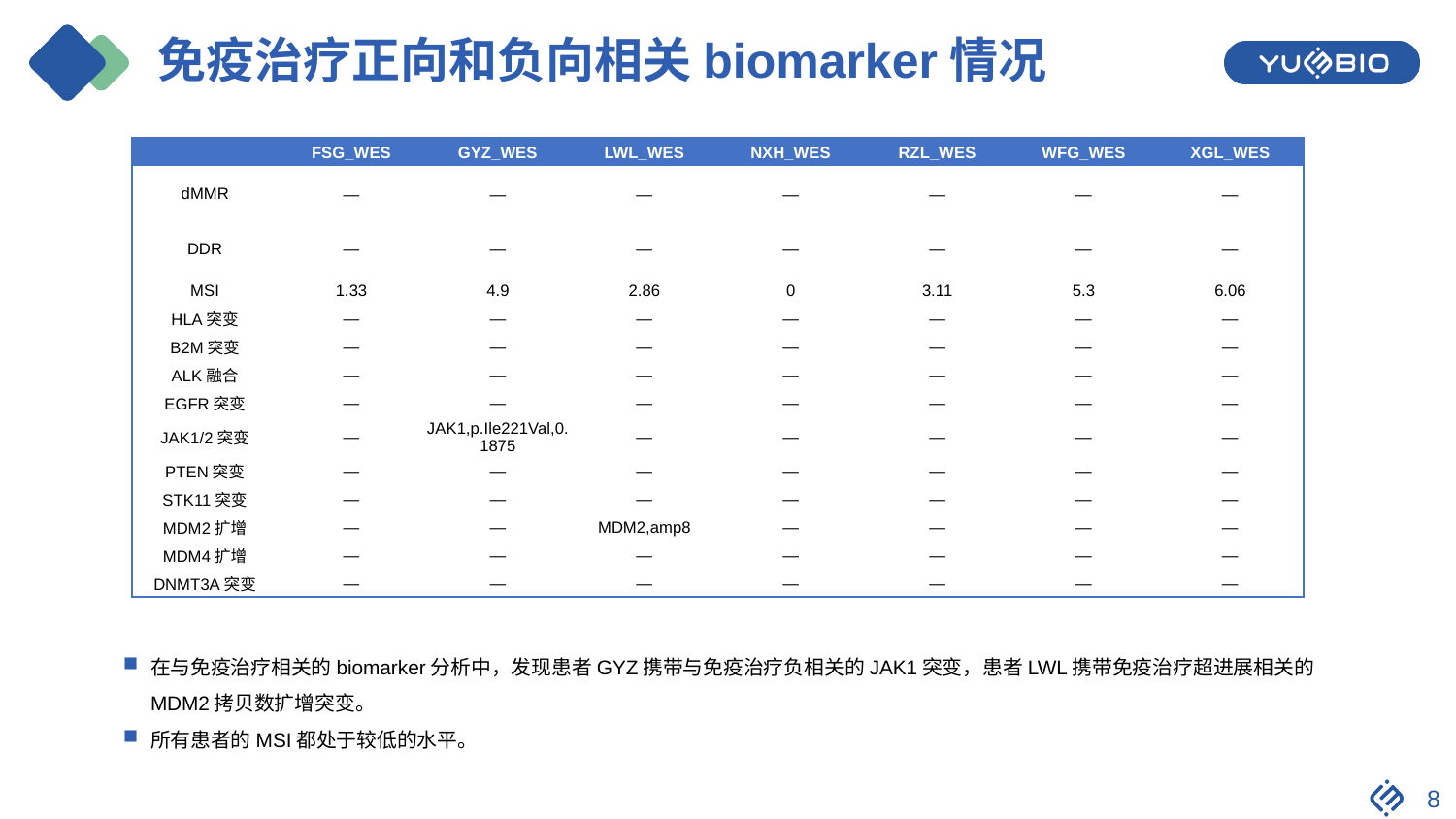

# 免疫治疗正向和负向相关biomarker情况
|  | FSG\_WES | GYZ\_WES | LWL\_WES | NXH\_WES | RZL\_WES | WFG\_WES | XGL\_WES |
| --- | --- | --- | --- | --- | --- | --- | --- |
| dMMR | — | — | — | — | — | — | — |
| DDR | — | — | — | — | — | — | — |
| MSI | 1.33 | 4.9 | 2.86 | 0 | 3.11 | 5.3 | 6.06 |
| HLA突变 | — | — | — | — | — | — | — |
| B2M突变 | — | — | — | — | — | — | — |
| ALK融合 | — | — | — | — | — | — | — |
| EGFR突变 | — | — | — | — | — | — | — |
| JAK1/2突变 | — | JAK1,p.Ile221Val,0.1875 | — | — | — | — | — |
| PTEN突变 | — | — | — | — | — | — | — |
| STK11突变 | — | — | — | — | — | — | — |
| MDM2扩增 | — | — | MDM2,amp8 | — | — | — | — |
| MDM4扩增 | — | — | — | — | — | — | — |
| DNMT3A突变 | — | — | — | — | — | — | — |
在与免疫治疗相关的biomarker分析中，发现患者GYZ携带与免疫治疗负相关的JAK1突变，患者LWL携带免疫治疗超进展相关的MDM2拷贝数扩增突变。
所有患者的MSI都处于较低的水平。